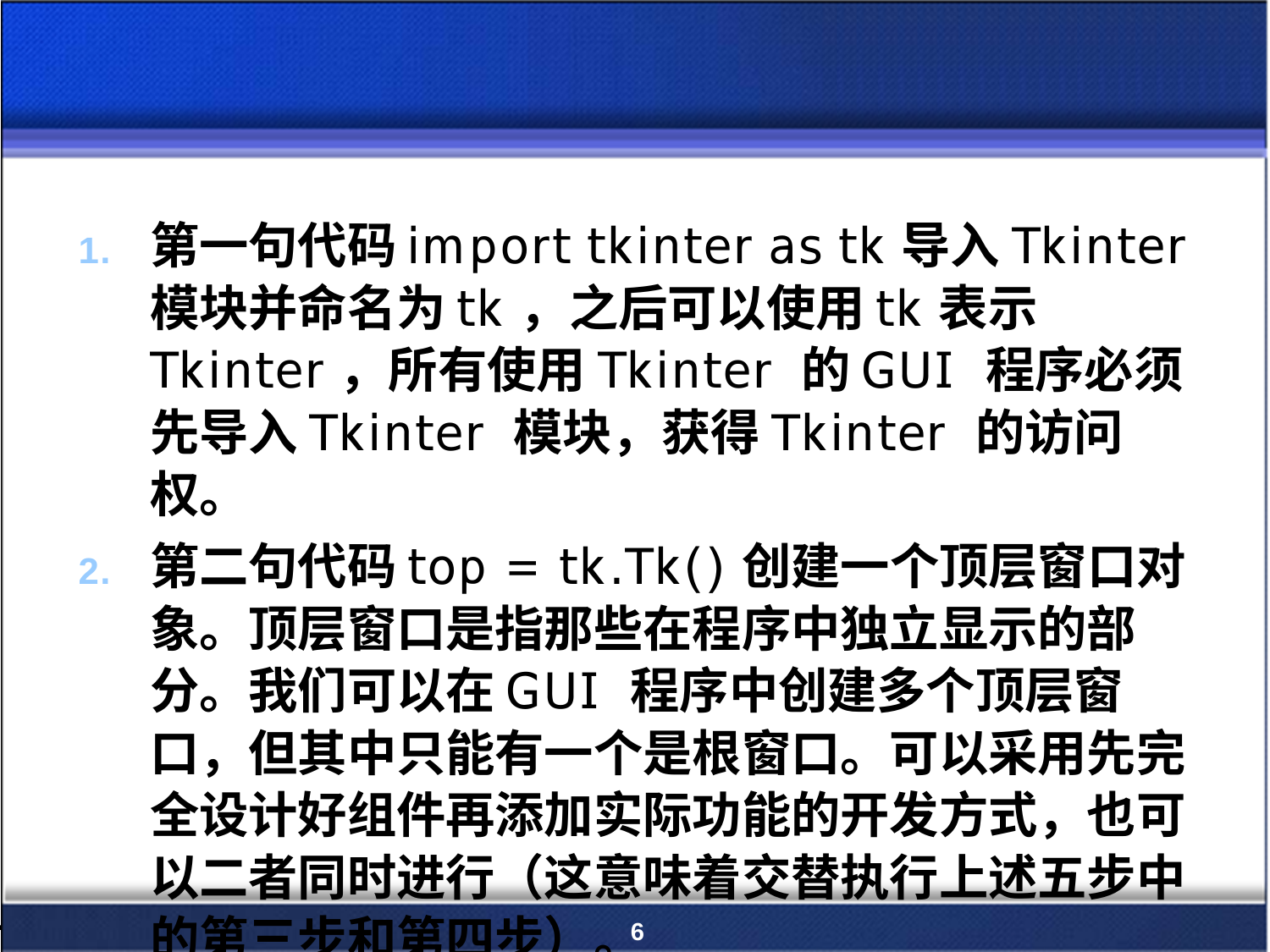

#
第一句代码import tkinter as tk导入Tkinter模块并命名为tk，之后可以使用tk表示Tkinter，所有使用Tkinter 的GUI 程序必须先导入Tkinter 模块，获得Tkinter 的访问权。
第二句代码top = tk.Tk()创建一个顶层窗口对象。顶层窗口是指那些在程序中独立显示的部分。我们可以在GUI 程序中创建多个顶层窗口，但其中只能有一个是根窗口。可以采用先完全设计好组件再添加实际功能的开发方式，也可以二者同时进行（这意味着交替执行上述五步中的第三步和第四步）。

6